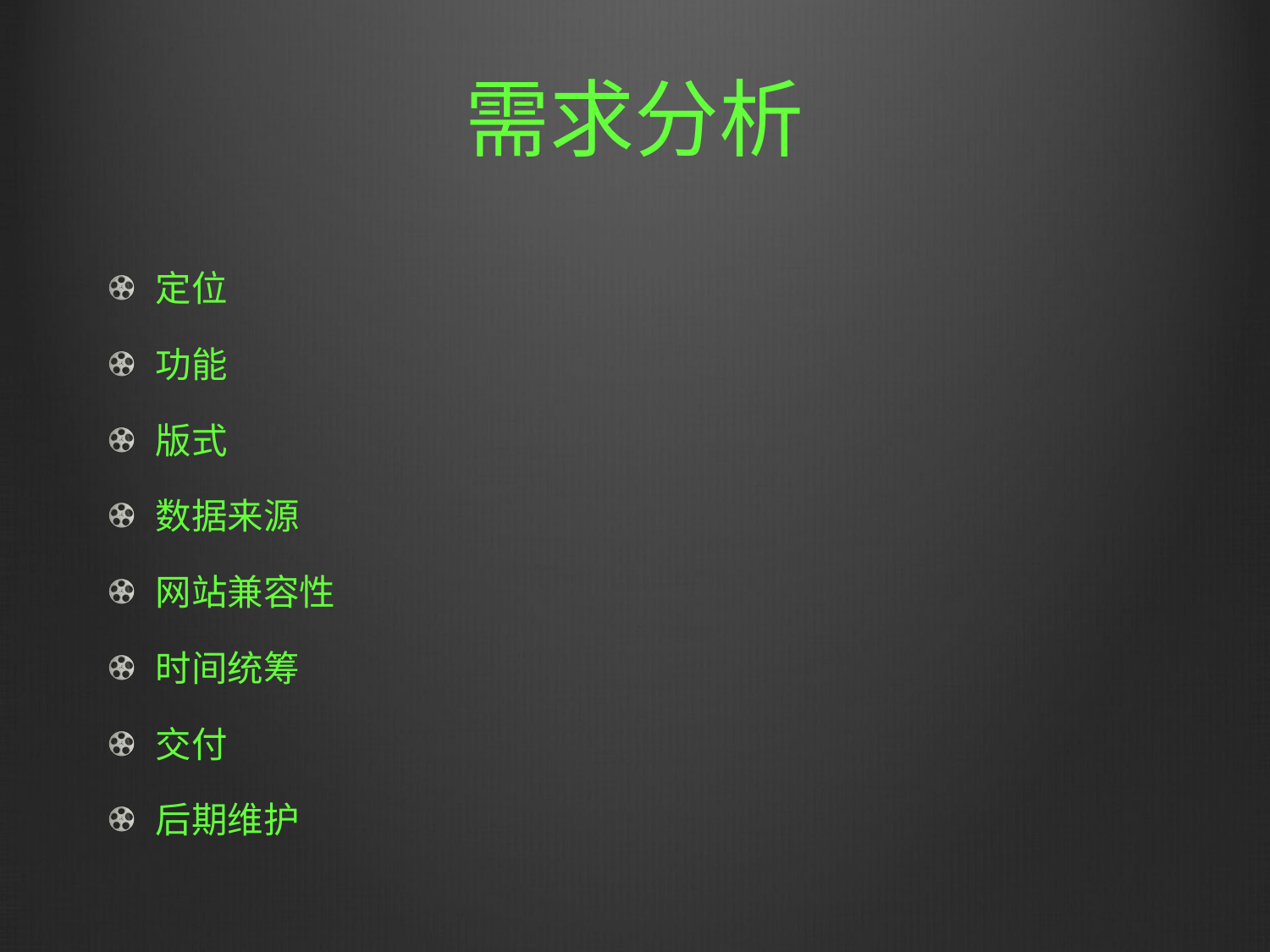

# 需求分析
定位
功能
版式
数据来源
网站兼容性
时间统筹
交付
后期维护